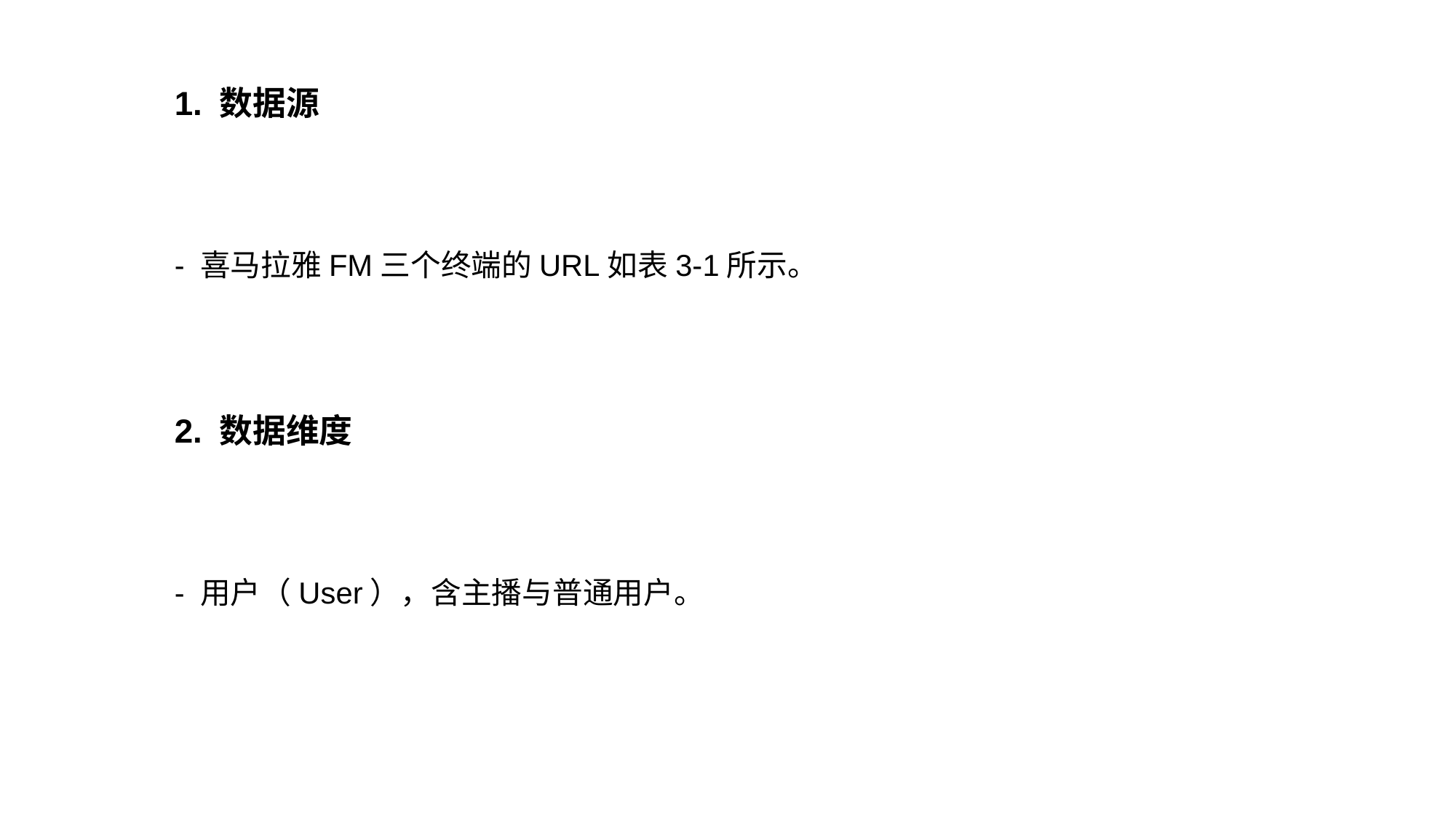

1. 数据源

- 喜马拉雅FM三个终端的URL如表3-1所示。
2. 数据维度
- 用户（User），含主播与普通用户。